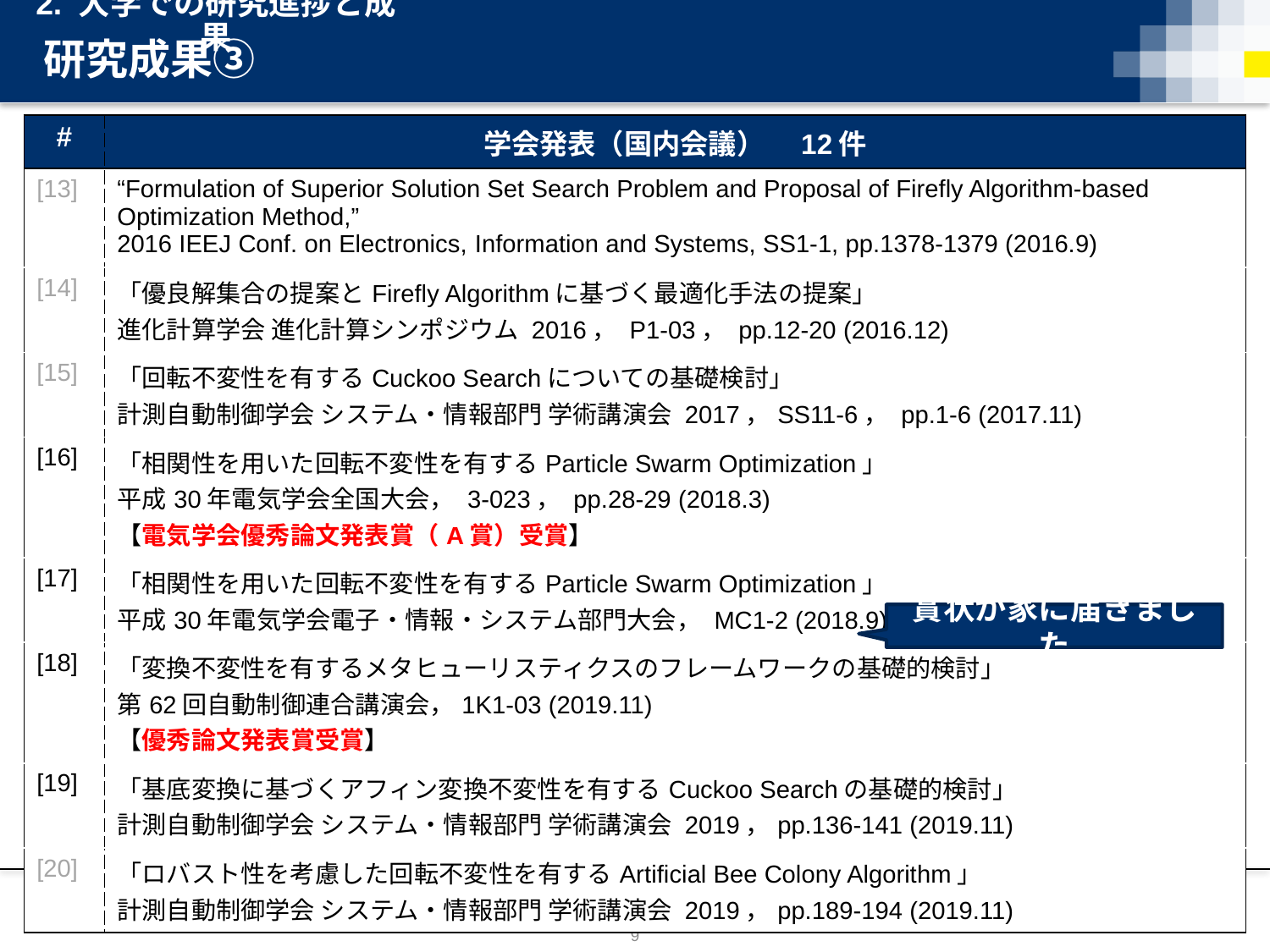

2. 大学での研究進捗と成果
# 研究成果③
| # | 学会発表（国内会議）　12件 |
| --- | --- |
| [13] | “Formulation of Superior Solution Set Search Problem and Proposal of Firefly Algorithm-based Optimization Method,” 2016 IEEJ Conf. on Electronics, Information and Systems, SS1-1, pp.1378-1379 (2016.9) |
| [14] | 「優良解集合の提案とFirefly Algorithmに基づく最適化手法の提案」 進化計算学会 進化計算シンポジウム 2016， P1-03， pp.12-20 (2016.12) |
| [15] | 「回転不変性を有するCuckoo Searchについての基礎検討」 計測自動制御学会 システム・情報部門 学術講演会 2017，SS11-6， pp.1-6 (2017.11) |
| [16] | 「相関性を用いた回転不変性を有するParticle Swarm Optimization」 平成30年電気学会全国大会， 3-023， pp.28-29 (2018.3) 【電気学会優秀論文発表賞（A賞）受賞】 |
| [17] | 「相関性を用いた回転不変性を有するParticle Swarm Optimization」 平成30年電気学会電子・情報・システム部門大会， MC1-2 (2018.9) |
| [18] | 「変換不変性を有するメタヒューリスティクスのフレームワークの基礎的検討」 第62回自動制御連合講演会，1K1-03 (2019.11) 【優秀論文発表賞受賞】 |
| [19] | 「基底変換に基づくアフィン変換不変性を有するCuckoo Searchの基礎的検討」 計測自動制御学会 システム・情報部門 学術講演会 2019，pp.136-141 (2019.11) |
| [20] | 「ロバスト性を考慮した回転不変性を有するArtificial Bee Colony Algorithm」 計測自動制御学会 システム・情報部門 学術講演会 2019，pp.189-194 (2019.11) |
賞状が家に届きました
9